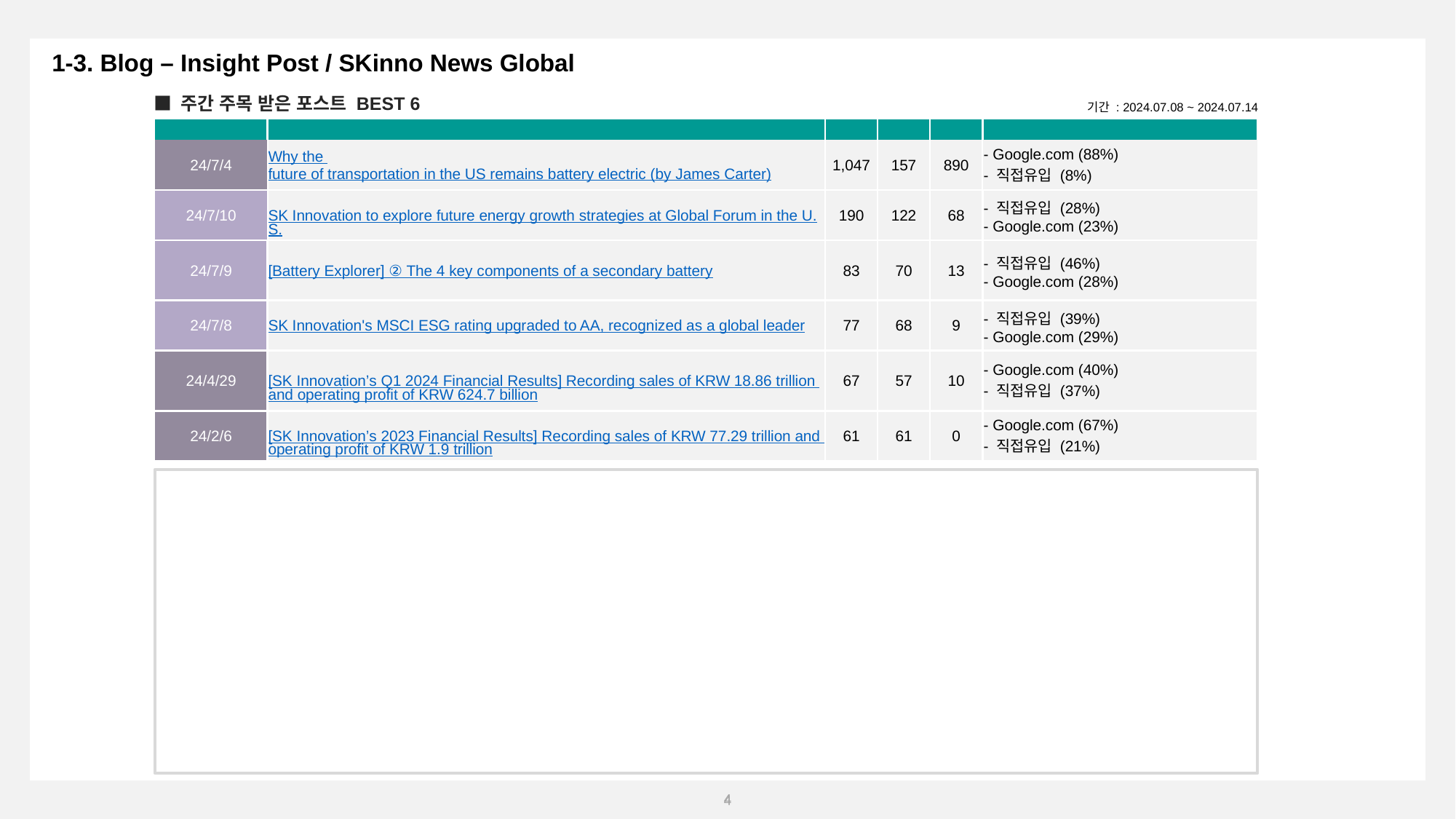

1-3. Blog – Insight Post / SKinno News Global
■ 주간 주목 받은 포스트 BEST 6
기간 : 2024.07.08 ~ 2024.07.14
| 게재 일자 | 포스트명 | 주간 PV | PC | 모바일 | 유입 경로 (구글 애널리틱스) |
| --- | --- | --- | --- | --- | --- |
| 24/7/4 | Why the future of transportation in the US remains battery electric (by James Carter) | 1,047 | 157 | 890 | - Google.com (88%) - 직접유입 (8%) |
| 24/7/10 | SK Innovation to explore future energy growth strategies at Global Forum in the U.S. | 190 | 122 | 68 | - 직접유입 (28%) - Google.com (23%) |
| 24/7/9 | [Battery Explorer] ② The 4 key components of a secondary battery | 83 | 70 | 13 | - 직접유입 (46%) - Google.com (28%) |
| 24/7/8 | SK Innovation's MSCI ESG rating upgraded to AA, recognized as a global leader | 77 | 68 | 9 | - 직접유입 (39%) - Google.com (29%) |
| 24/4/29 | [SK Innovation’s Q1 2024 Financial Results] Recording sales of KRW 18.86 trillion and operating profit of KRW 624.7 billion | 67 | 57 | 10 | - Google.com (40%) - 직접유입 (37%) |
| 24/2/6 | [SK Innovation’s 2023 Financial Results] Recording sales of KRW 77.29 trillion and operating profit of KRW 1.9 trillion | 61 | 61 | 0 | - Google.com (67%) - 직접유입 (21%) |